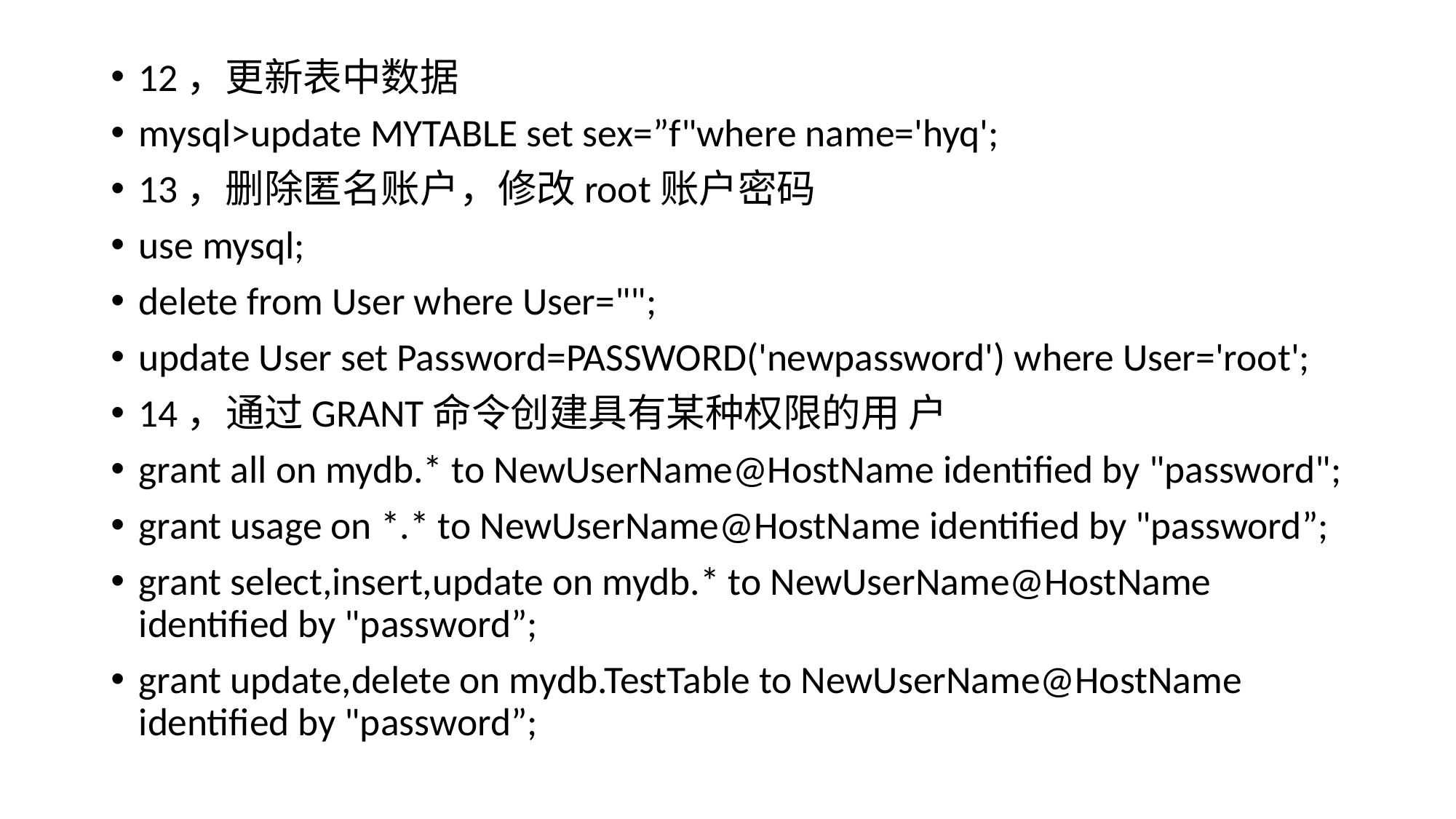

12，更新表中数据
mysql>update MYTABLE set sex=”f"where name='hyq';
13，删除匿名账户，修改root账户密码
use mysql;
delete from User where User="";
update User set Password=PASSWORD('newpassword') where User='root';
14，通过GRANT命令创建具有某种权限的用 户
grant all on mydb.* to NewUserName@HostName identified by "password";
grant usage on *.* to NewUserName@HostName identified by "password”;
grant select,insert,update on mydb.* to NewUserName@HostName identified by "password”;
grant update,delete on mydb.TestTable to NewUserName@HostName identified by "password”;